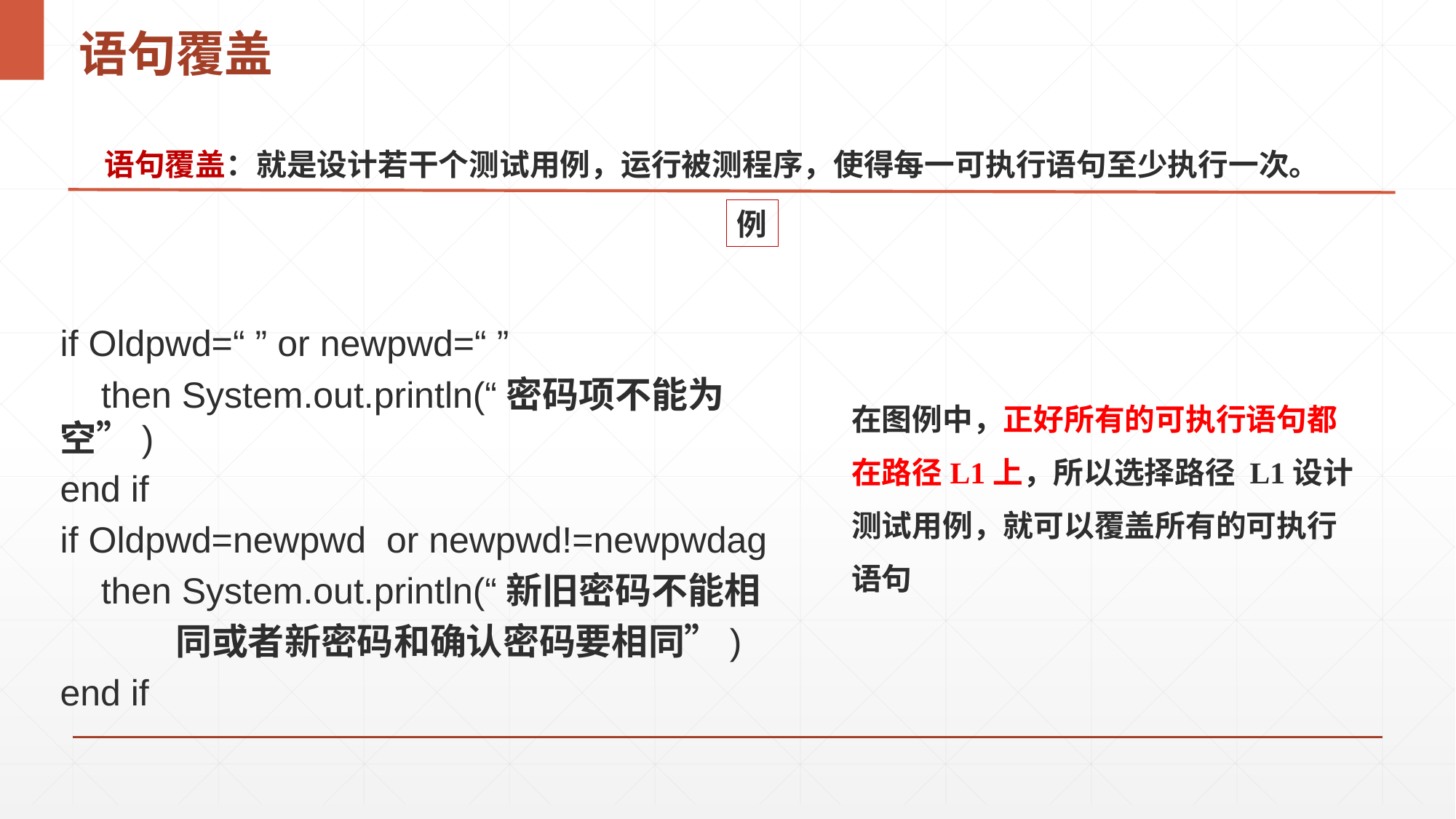

# 语句覆盖
语句覆盖：就是设计若干个测试用例，运行被测程序，使得每一可执行语句至少执行一次。
例
if Oldpwd=“ ” or newpwd=“ ”
    then System.out.println(“密码项不能为空”)
end if
if Oldpwd=newpwd  or newpwd!=newpwdag
    then System.out.println(“新旧密码不能相
             同或者新密码和确认密码要相同”)
end if
在图例中，正好所有的可执行语句都在路径L1上，所以选择路径 L1设计测试用例，就可以覆盖所有的可执行语句